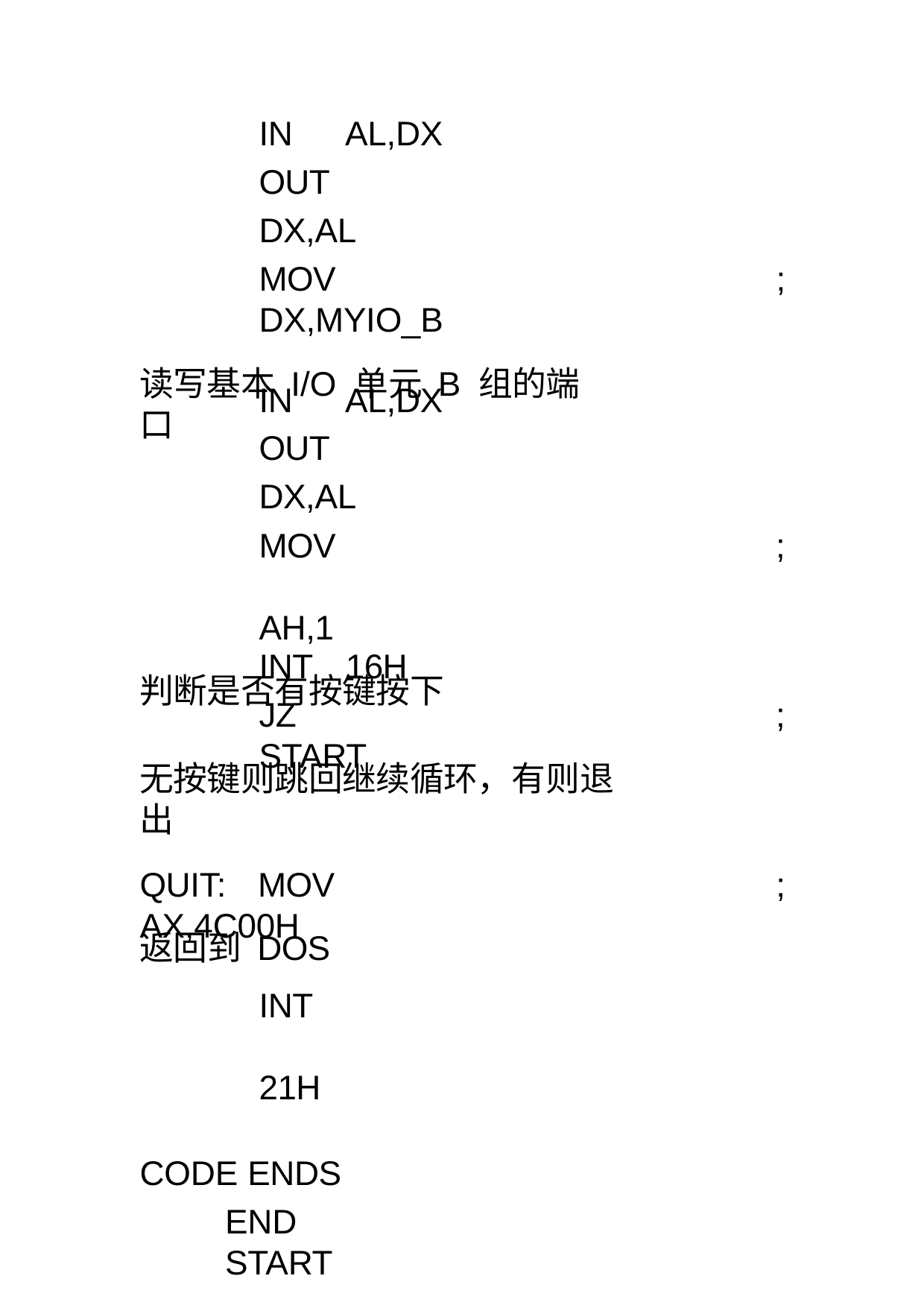

IN	AL,DX OUT		DX,AL
MOV	DX,MYIO_B
读写基本 I/O 单元 B 组的端口
;
IN	AL,DX OUT		DX,AL
MOV	AH,1
判断是否有按键按下
;
INT	16H
JZ	START
;
无按键则跳回继续循环，有则退出
QUIT:	MOV	AX,4C00H
;
返回到 DOS
INT	21H

CODE ENDS
END START